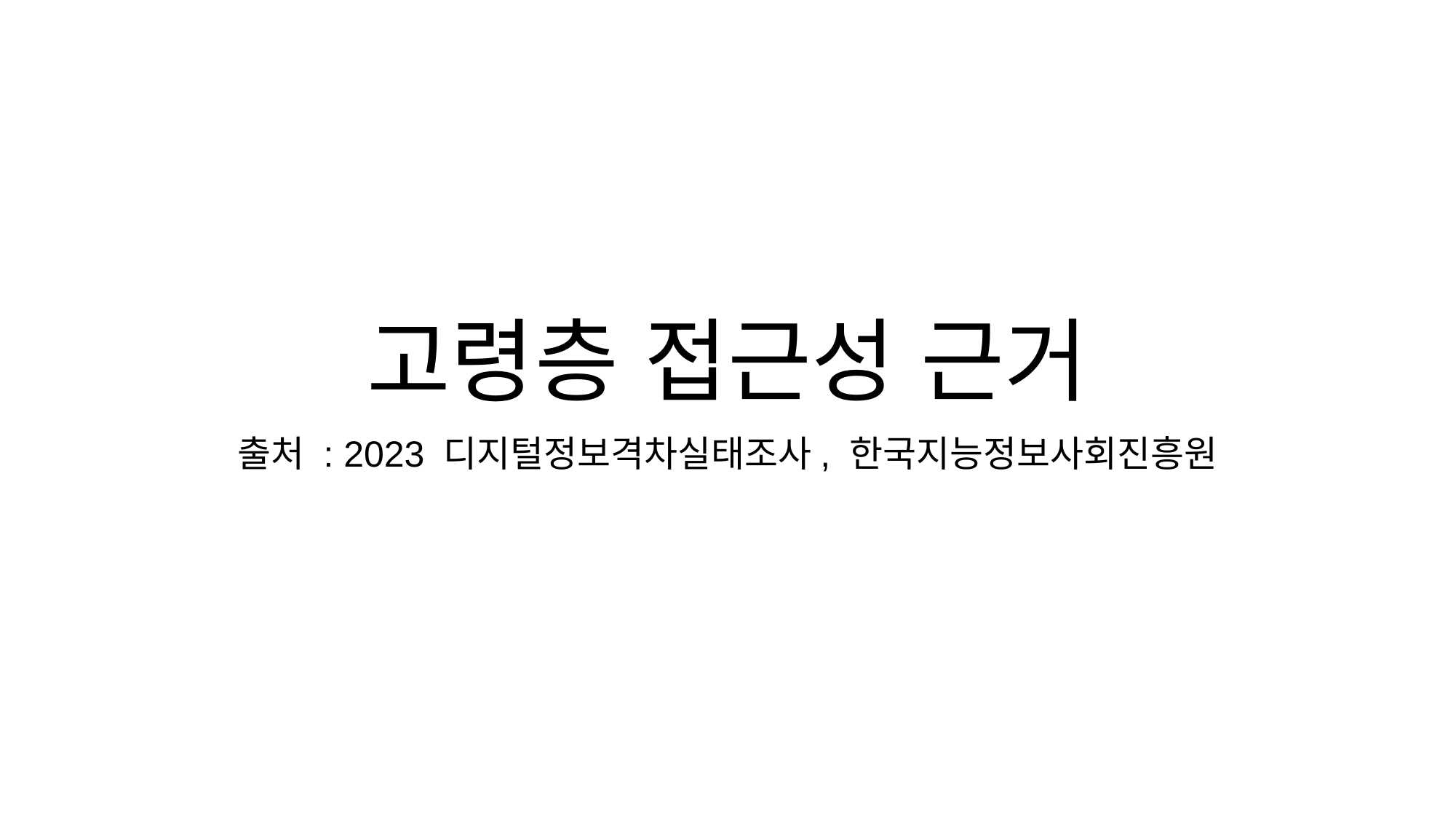

# 고령층 접근성 근거
출처 : 2023 디지털정보격차실태조사, 한국지능정보사회진흥원